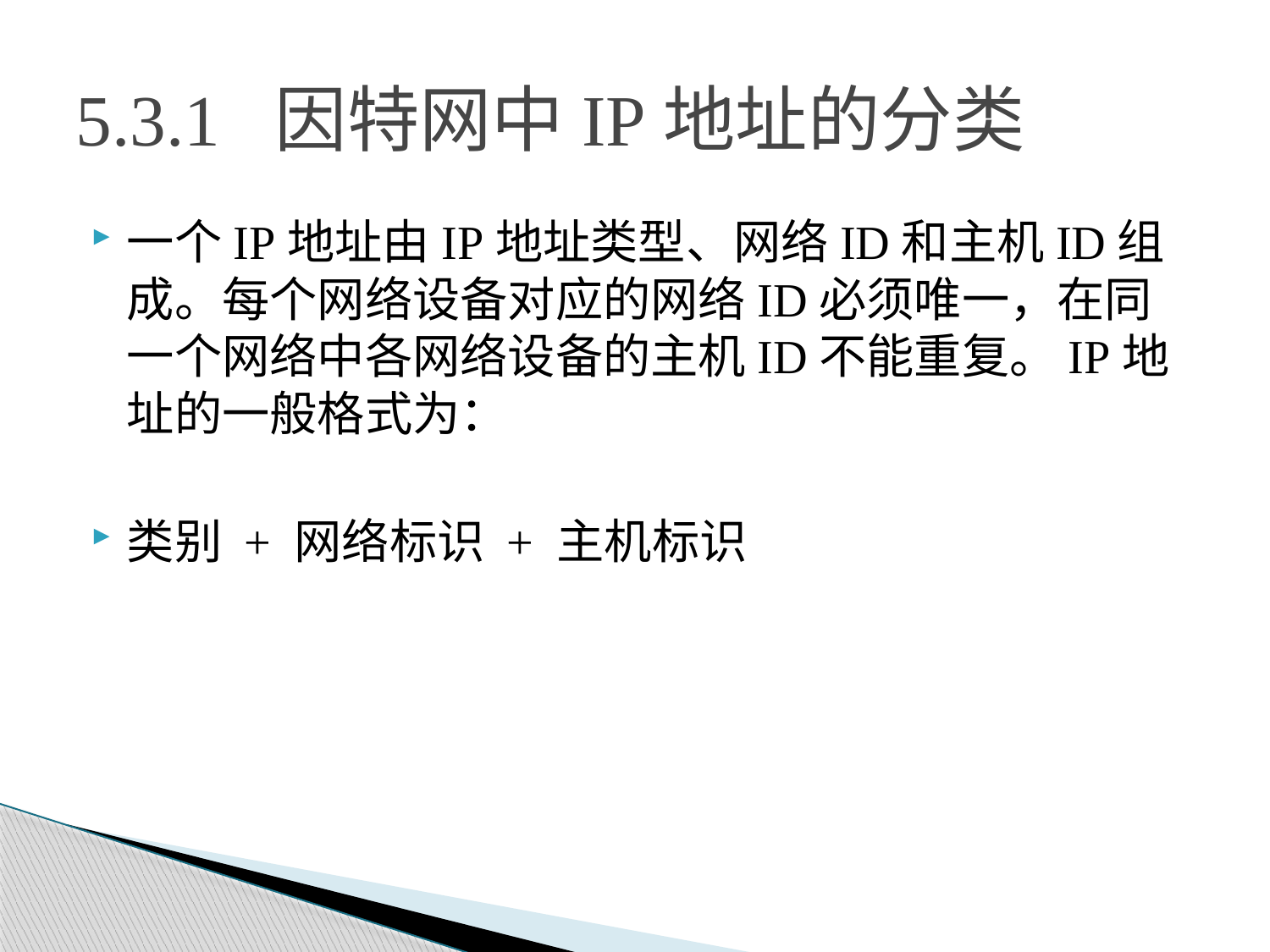

# 5.3.1  因特网中IP地址的分类
一个IP地址由IP地址类型、网络ID和主机ID组成。每个网络设备对应的网络ID必须唯一，在同一个网络中各网络设备的主机ID不能重复。IP地址的一般格式为：

类别 + 网络标识 + 主机标识